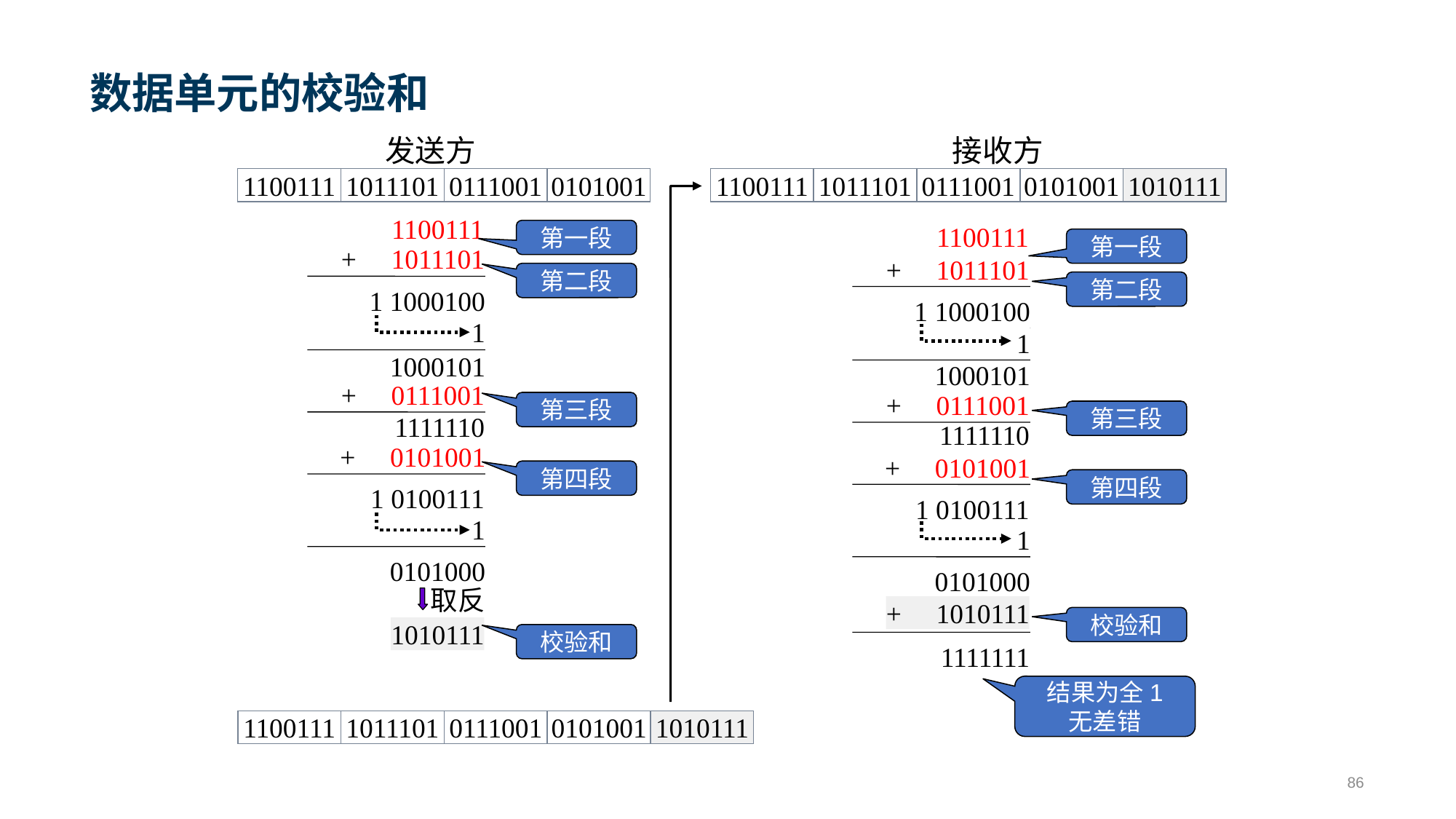

# 数据单元的校验和
发送方
接收方
1100111
1011101
0111001
0101001
1100111
1011101
0111001
0101001
1010111

1100111
第一段
+     1011101
第二段

1 1000100

1
1000101

+     0111001
第三段
1111110

+     0101001
第四段

1 0100111
1

0101000
取反

1010111
校验和
1100111
第一段
+     1011101
第二段

1 1000100

1

1000101

+     0111001
第三段
1111110

+     0101001
第四段

1 0100111

1

0101000
+     1010111
校验和

1111111
结果为全1
无差错
1100111
1011101
0111001
0101001
1010111
86